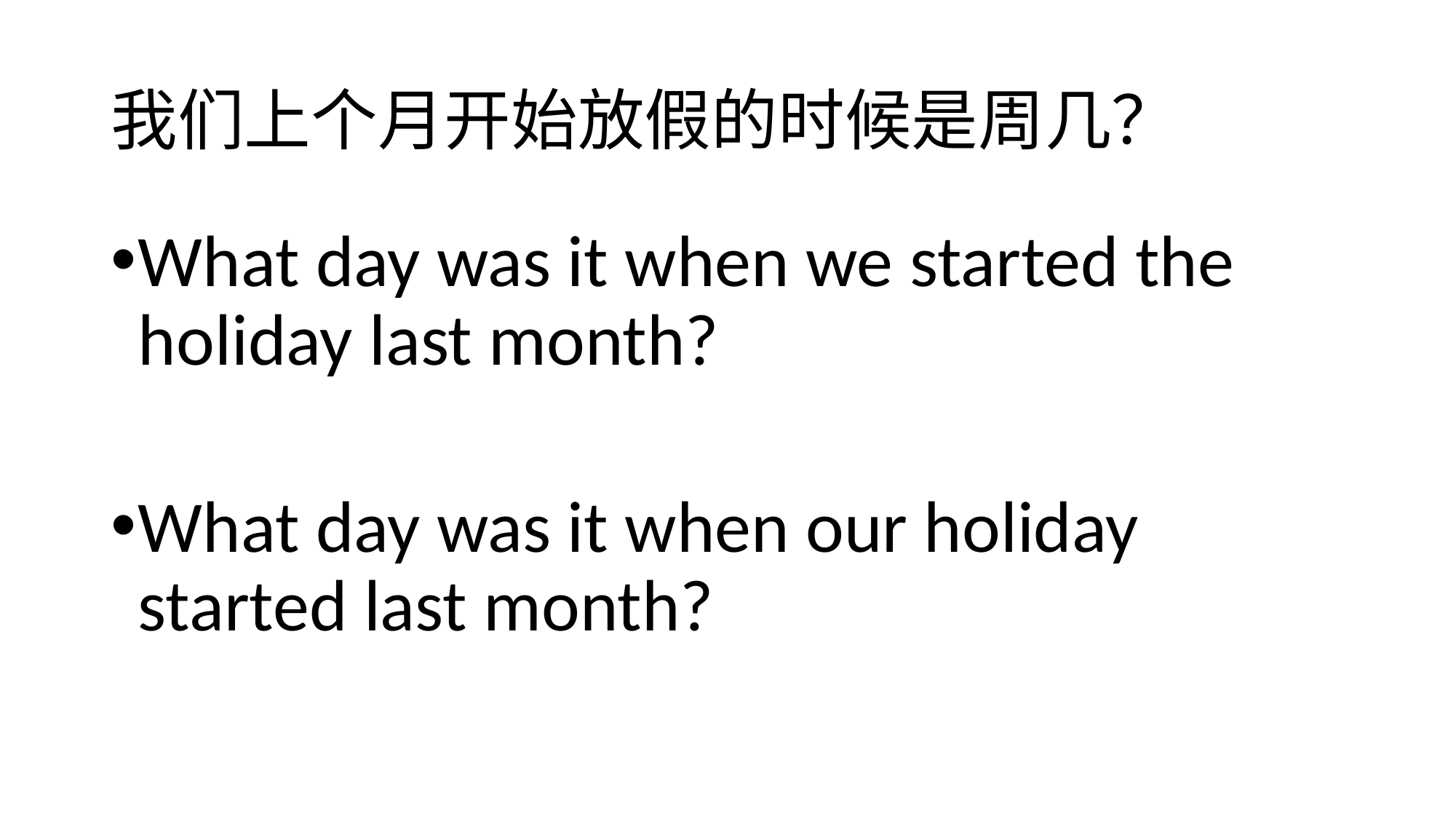

# 我们上个月开始放假的时候是周几？
What day was it when we started the holiday last month?

What day was it when our holiday started last month?